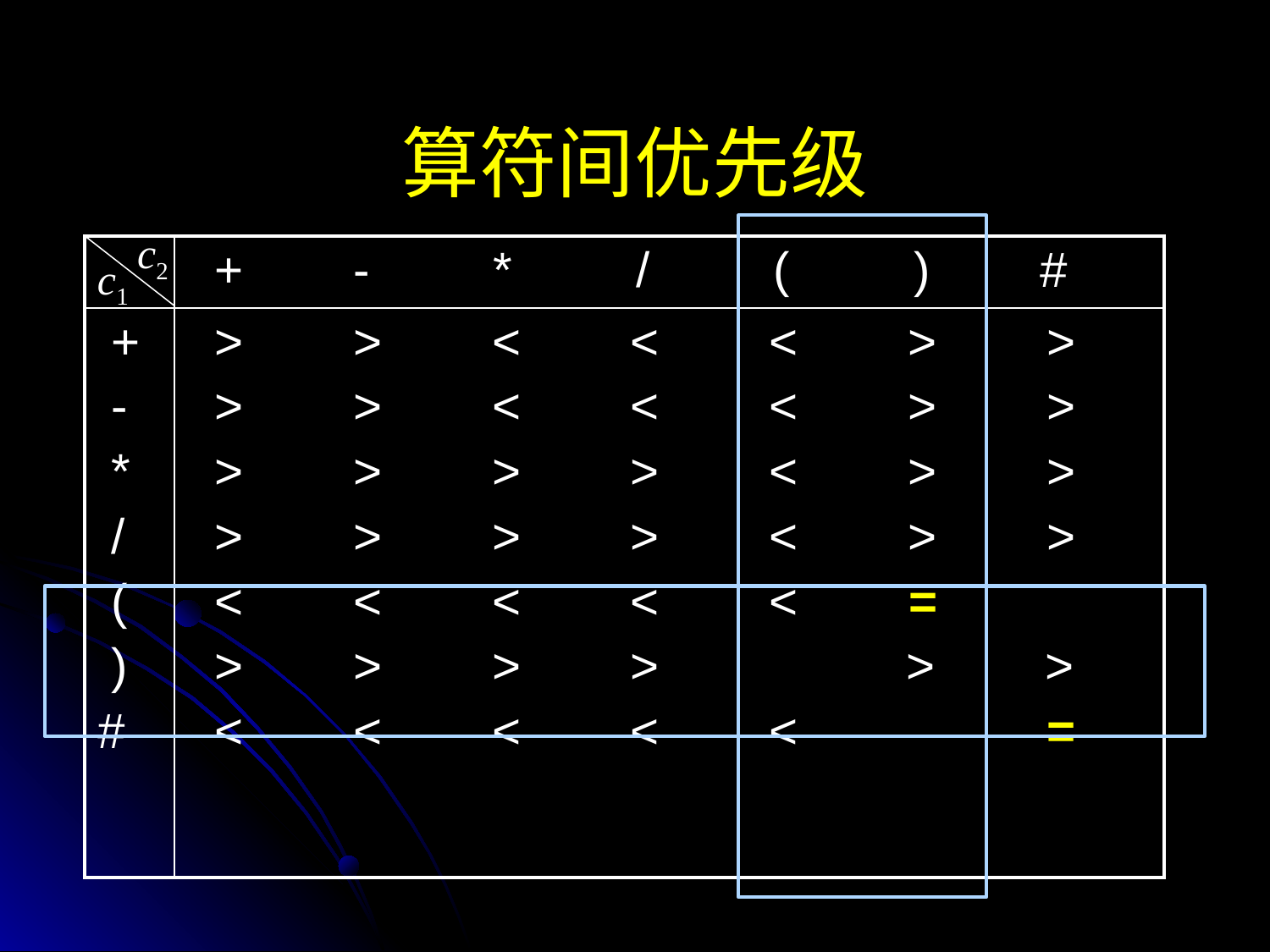

# 算符间优先级

c2
|  | + - \* / ( ) # |
| --- | --- |
| + - \* / ( ) # | > > < < < > > > > < < < > > > > > > < > > > > > > < > > < < < < < = > > > > > > < < < < < = |

c1